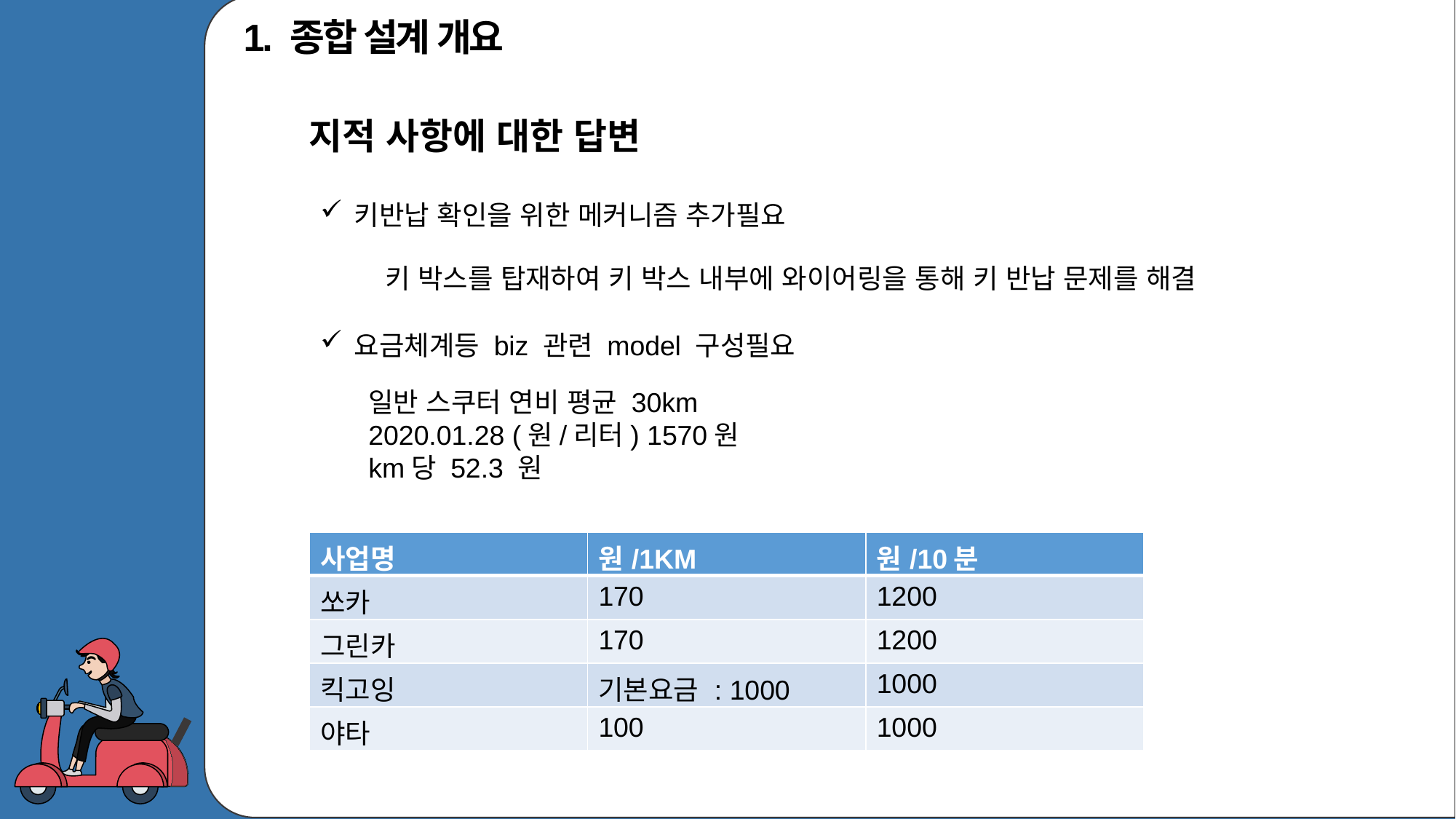

1. 종합 설계 개요
지적 사항에 대한 답변
키반납 확인을 위한 메커니즘 추가필요

키 박스를 탑재하여 키 박스 내부에 와이어링을 통해 키 반납 문제를 해결

요금체계등 biz 관련 model 구성필요

일반 스쿠터 연비 평균 30km
2020.01.28 (원/리터) 1570원
km당 52.3 원

| 사업명 | 원/1KM | 원/10분 |
| --- | --- | --- |
| 쏘카 | 170 | 1200 |
| 그린카 | 170 | 1200 |
| 킥고잉 | 기본요금 : 1000 | 1000 |
| 야타 | 100 | 1000 |